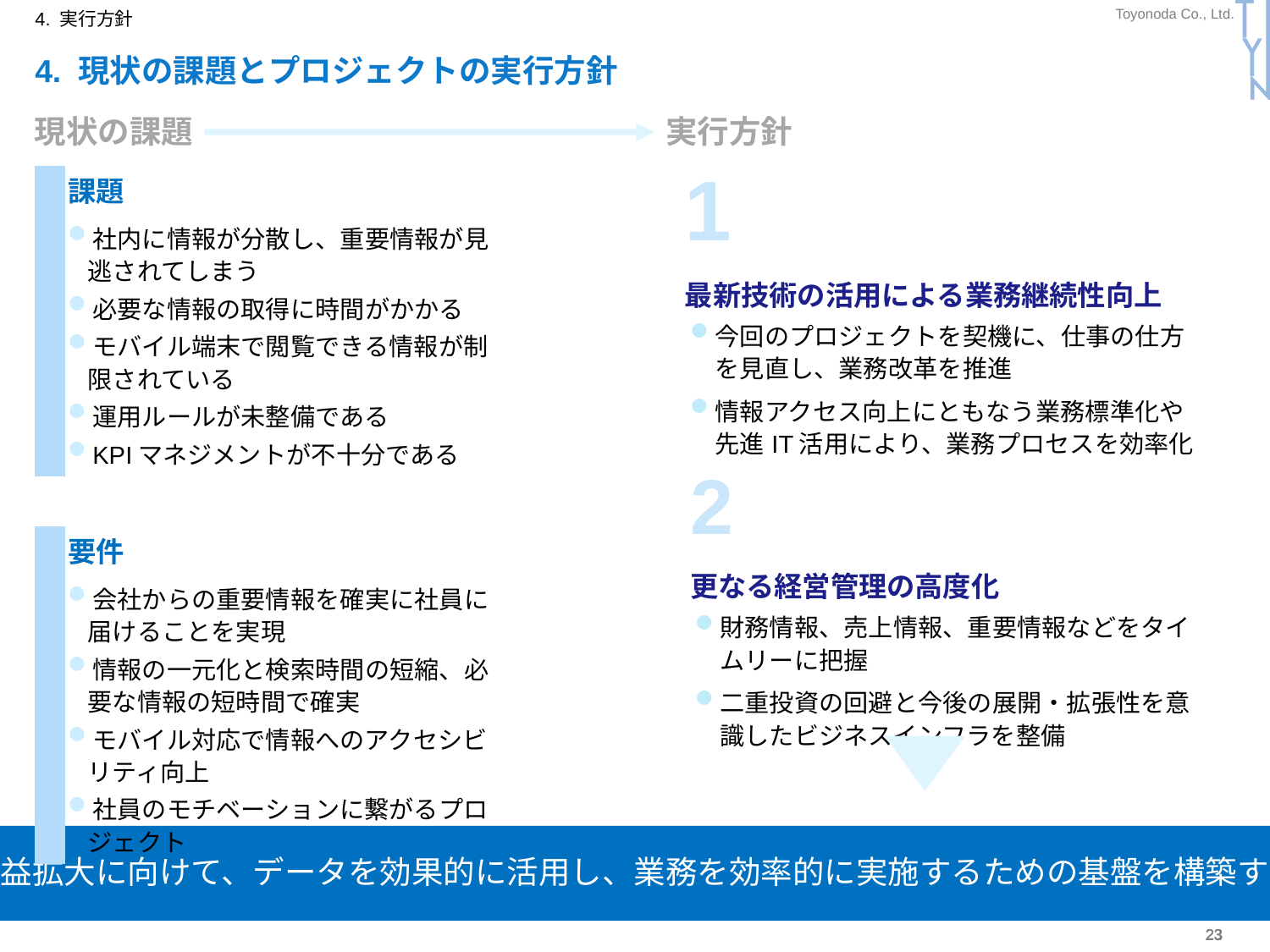

P214
4. 実行方針
4. 現状の課題とプロジェクトの実行方針
現状の課題
実行方針

|  | 課題 |
| --- | --- |
|  | 社内に情報が分散し、重要情報が見逃されてしまう 必要な情報の取得に時間がかかる モバイル端末で閲覧できる情報が制限されている 運用ルールが未整備である KPIマネジメントが不十分である |
|  |  |
|  | 要件 |
|  | 会社からの重要情報を確実に社員に届けることを実現 情報の一元化と検索時間の短縮、必要な情報の短時間で確実 モバイル対応で情報へのアクセシビリティ向上 社員のモチベーションに繋がるプロジェクト |
| 1 |
| --- |
| 最新技術の活用による業務継続性向上 |
| 今回のプロジェクトを契機に、仕事の仕方を見直し、業務改革を推進 情報アクセス向上にともなう業務標準化や先進IT活用により、業務プロセスを効率化 |
| 2 |
| --- |
| 更なる経営管理の高度化 |
| 財務情報、売上情報、重要情報などをタイムリーに把握 二重投資の回避と今後の展開・拡張性を意識したビジネスインフラを整備 |

収益拡大に向けて、データを効果的に活用し、業務を効率的に実施するための基盤を構築する